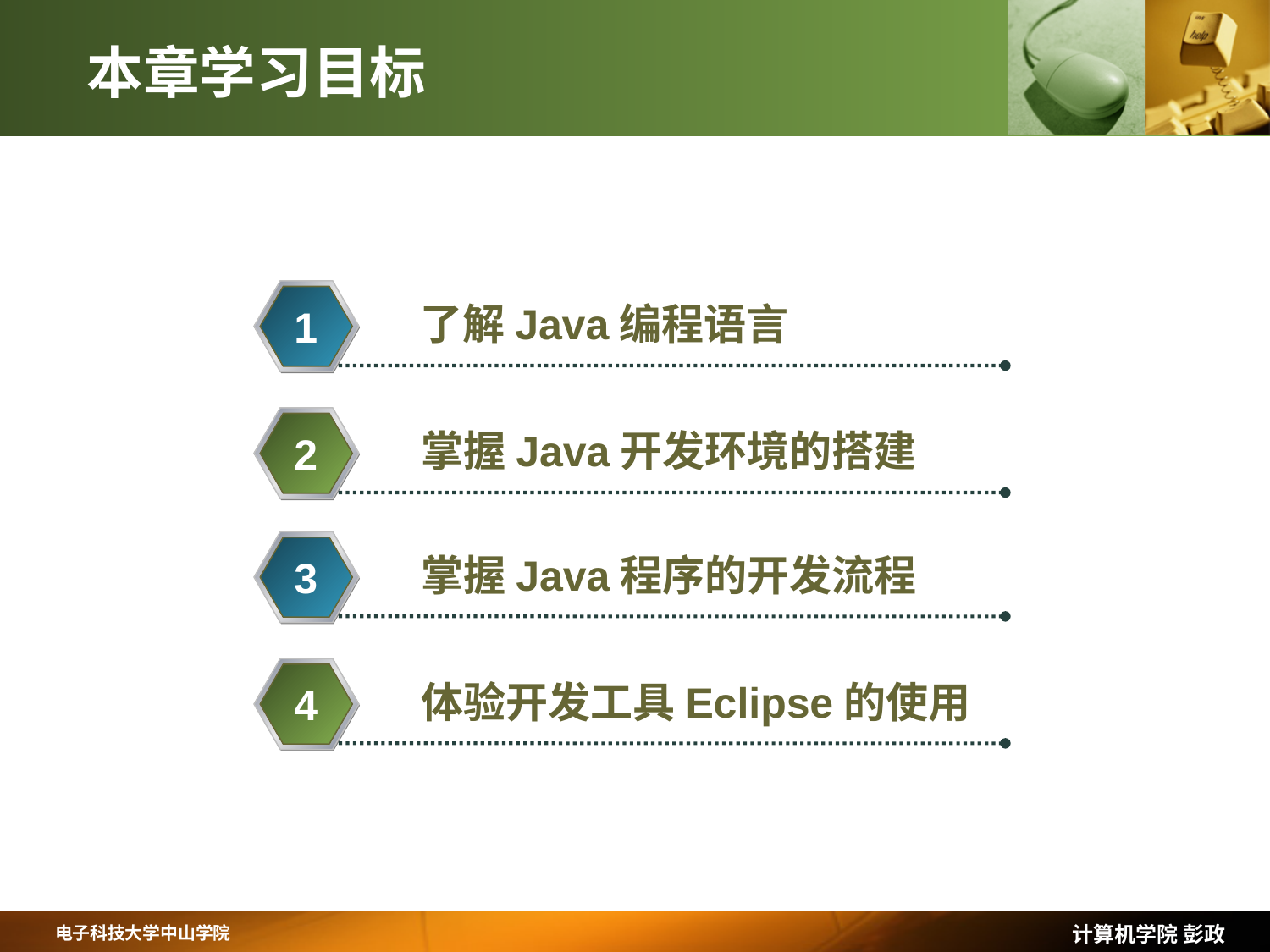

# 本章学习目标

了解Java编程语言
1

掌握Java开发环境的搭建
2

掌握Java程序的开发流程
3

体验开发工具Eclipse的使用
4

计算机学院 彭政
电子科技大学中山学院